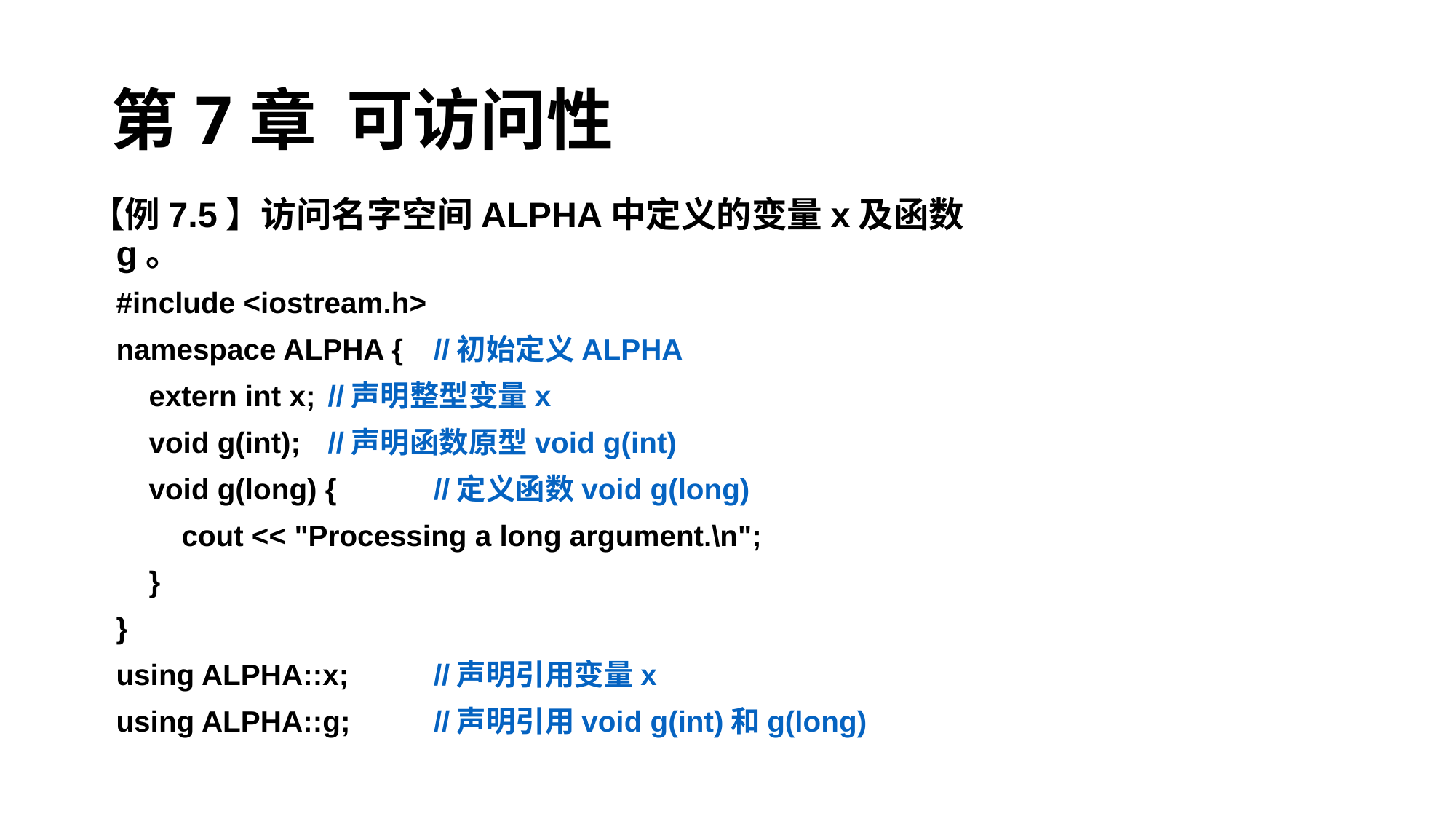

# 第7章  可访问性
【例7.5】访问名字空间ALPHA中定义的变量x及函数g。
	#include <iostream.h>
	namespace ALPHA {	//初始定义ALPHA
	    extern int x;	//声明整型变量x
	    void g(int);		//声明函数原型void g(int)
	    void g(long) {	//定义函数void g(long)
	        cout << "Processing a long argument.\n";
	    }
	}
	using ALPHA::x;	//声明引用变量x
	using ALPHA::g;	//声明引用void g(int)和g(long)